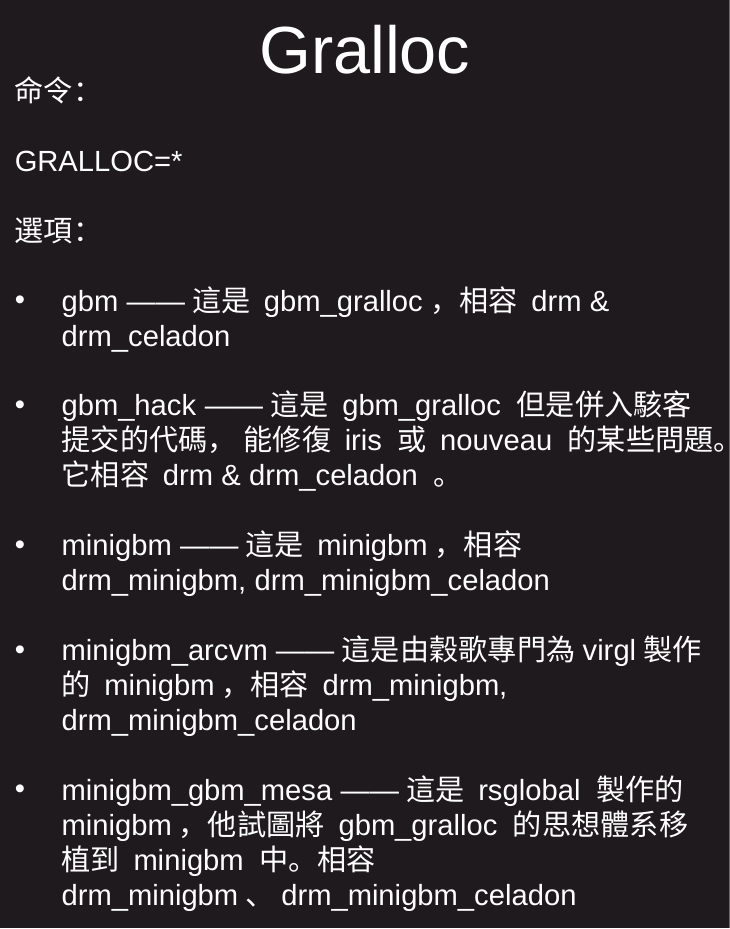

Gralloc
命令：

GRALLOC=*

選項：

gbm ——這是 gbm_gralloc，相容 drm & drm_celadon

gbm_hack ——這是 gbm_gralloc 但是併入駭客提交的代碼， 能修復 iris 或 nouveau 的某些問題。它相容 drm & drm_celadon 。

minigbm ——這是 minigbm，相容 drm_minigbm, drm_minigbm_celadon

minigbm_arcvm ——這是由穀歌專門為virgl製作的 minigbm，相容 drm_minigbm, drm_minigbm_celadon

minigbm_gbm_mesa ——這是 rsglobal 製作的minigbm，他試圖將 gbm_gralloc 的思想體系移植到 minigbm 中。相容 drm_minigbm、drm_minigbm_celadon